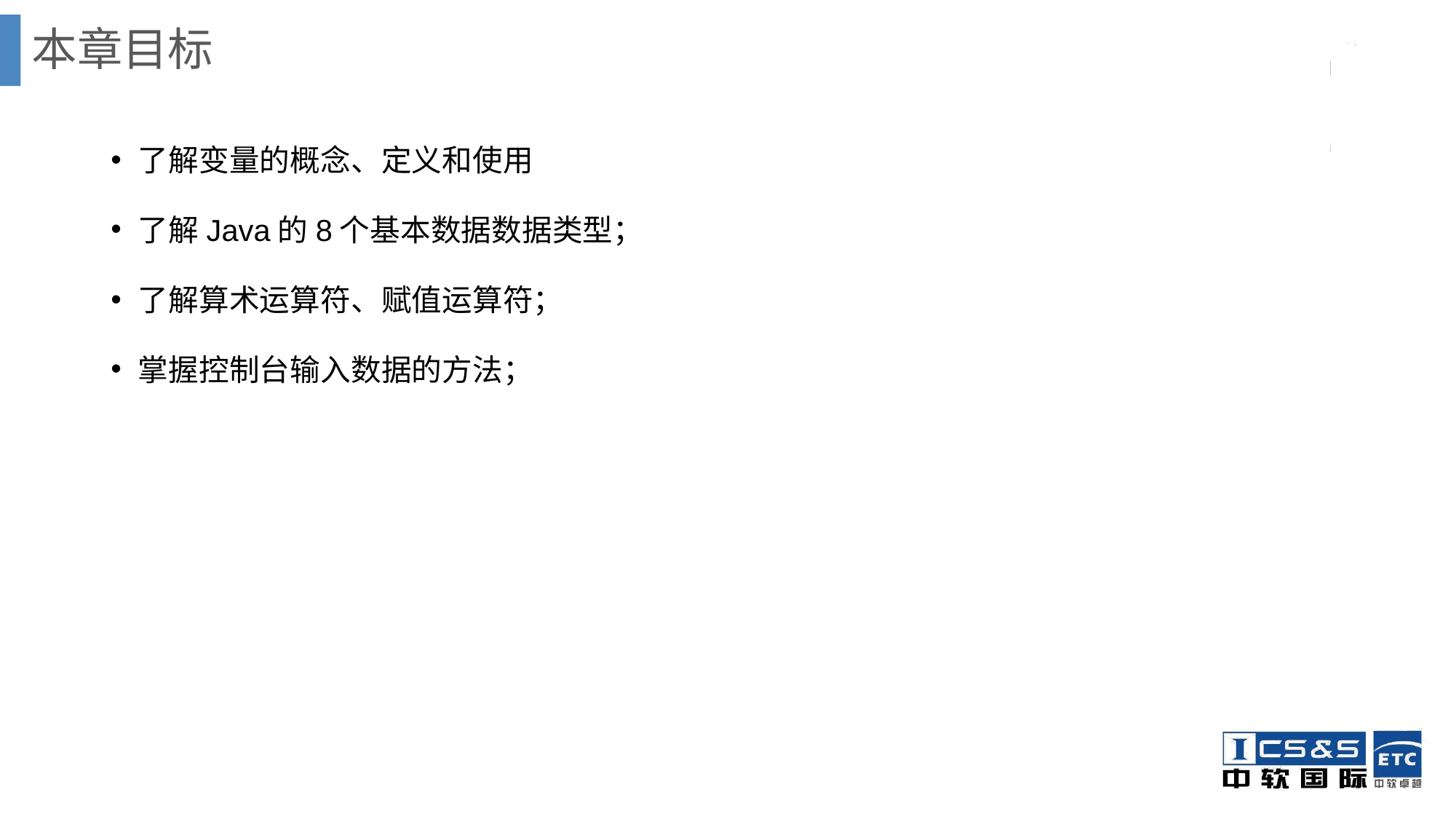

# 本章目标
了解变量的概念、定义和使用
了解Java的8个基本数据数据类型；
了解算术运算符、赋值运算符；
掌握控制台输入数据的方法；